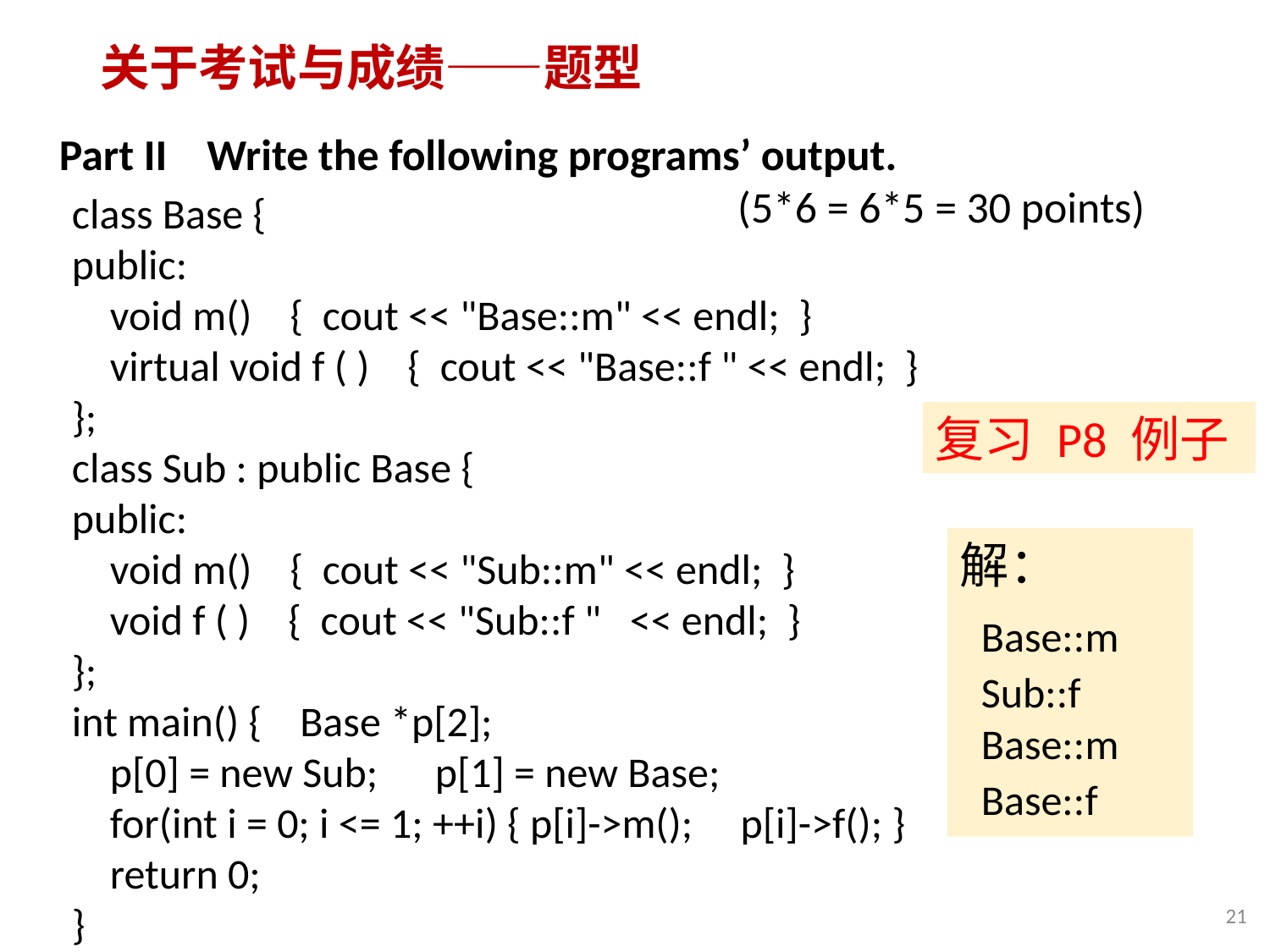

# 关于考试与成绩——题型
Part II    Write the following programs’ output.
                                                (5*6 = 6*5 = 30 points)
class Base {
public:
    void m()    {  cout << "Base::m" << endl;  }
    virtual void f ( )    {  cout << "Base::f " << endl;  }
};
class Sub : public Base {
public:
    void m()    {  cout << "Sub::m" << endl;  }
    void f ( )    {  cout << "Sub::f "   << endl;  }
};
int main() {    Base *p[2];
    p[0] = new Sub;      p[1] = new Base;
    for(int i = 0; i <= 1; ++i) { p[i]->m();     p[i]->f(); }
    return 0;
}
复习 P8 例子
解：

Base::m
Sub::f
Base::m
Base::f
21